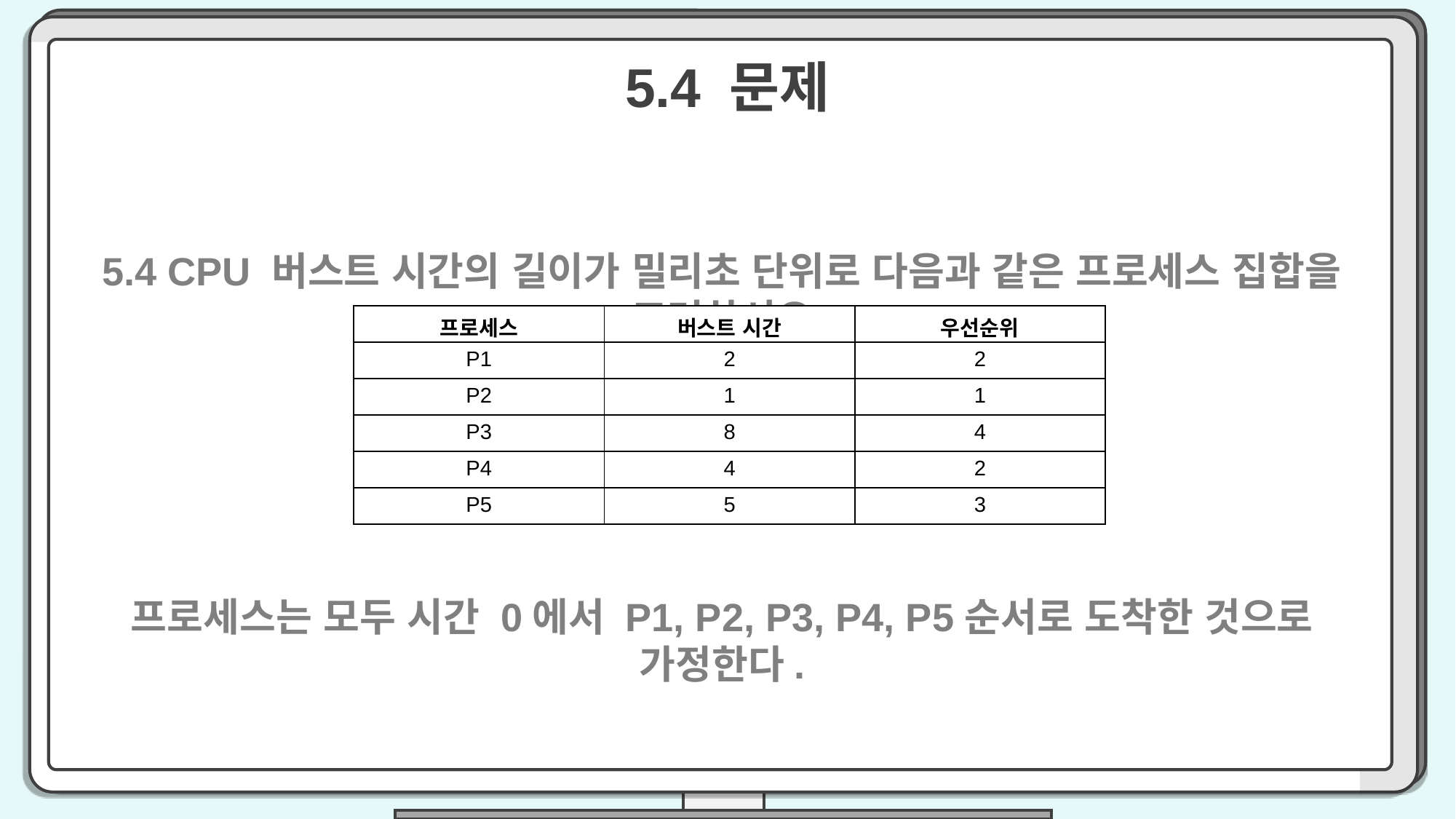

5.4 문제

5.4 CPU 버스트 시간의 길이가 밀리초 단위로 다음과 같은 프로세스 집합을 고려하시오

프로세스는 모두 시간 0에서 P1, P2, P3, P4, P5순서로 도착한 것으로 가정한다.
| 프로세스 | 버스트 시간 | 우선순위 |
| --- | --- | --- |
| P1 | 2 | 2 |
| P2 | 1 | 1 |
| P3 | 8 | 4 |
| P4 | 4 | 2 |
| P5 | 5 | 3 |